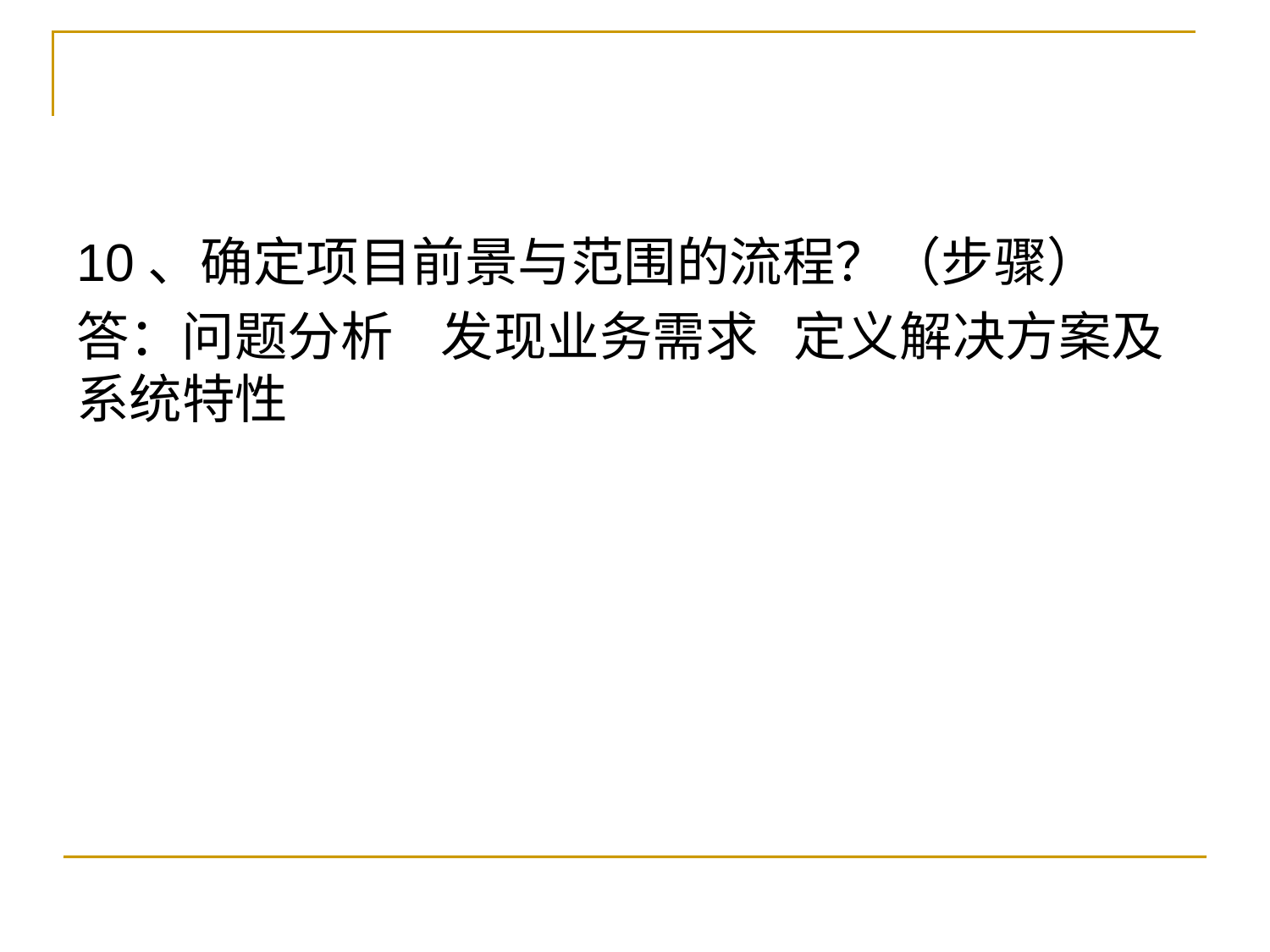

#
10、确定项目前景与范围的流程？（步骤）
答：问题分析    发现业务需求   定义解决方案及系统特性